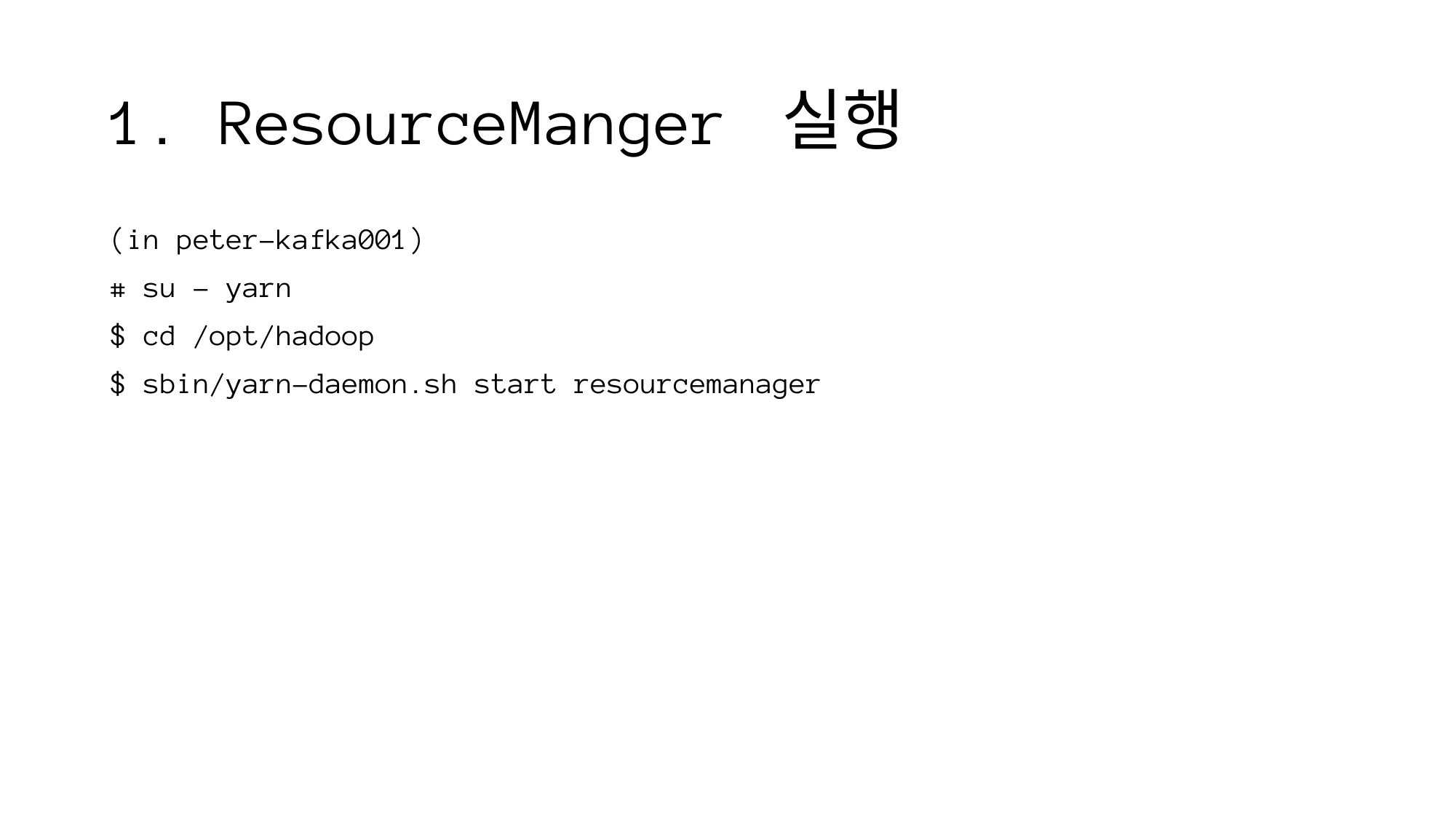

# 1. ResourceManger 실행
(in peter-kafka001)
# su - yarn
$ cd /opt/hadoop
$ sbin/yarn-daemon.sh start resourcemanager